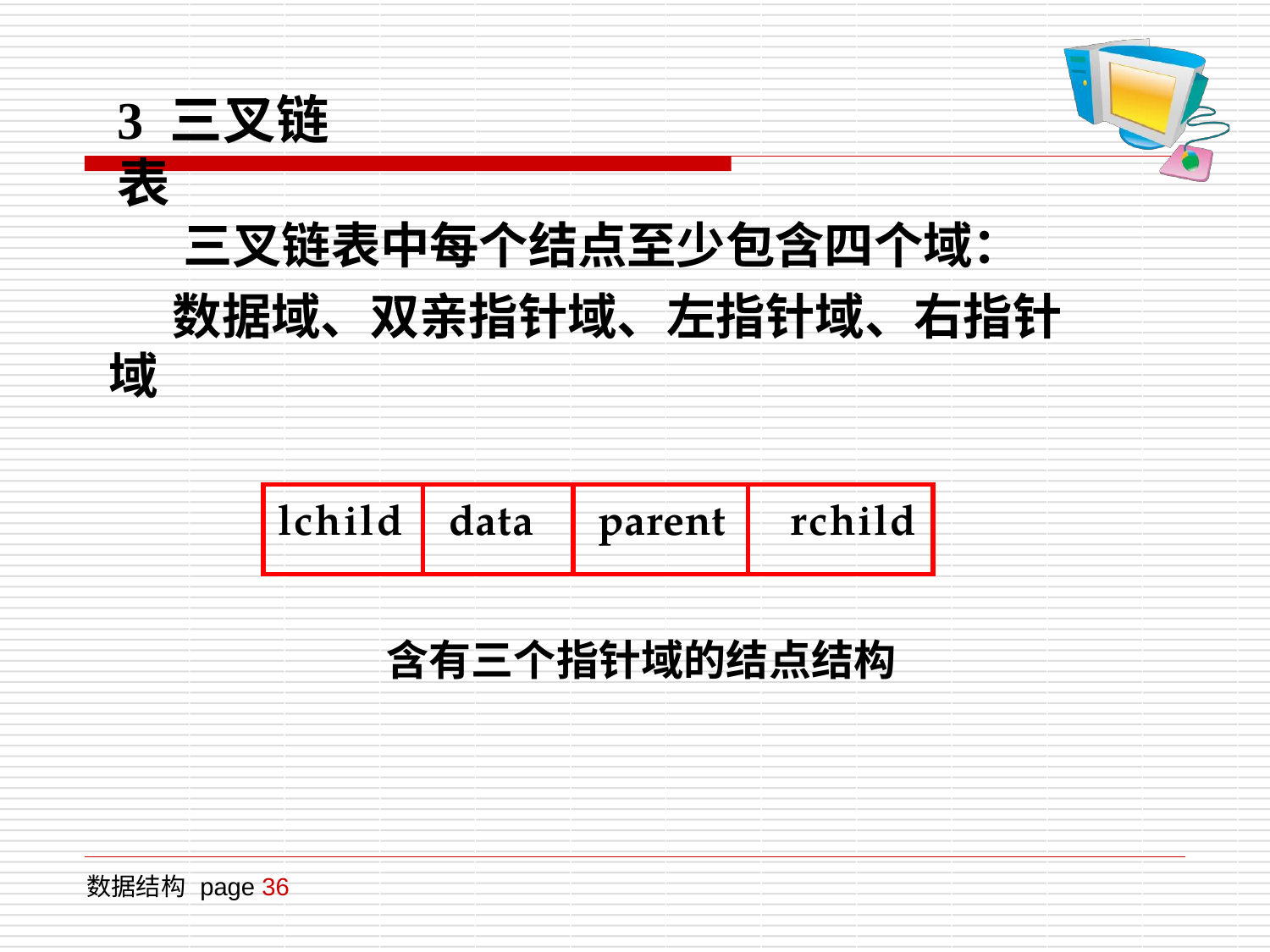

# 3 三叉链表

三叉链表中每个结点至少包含四个域：  数据域、双亲指针域、左指针域、右指针
域
| lchild | data | parent | rchild |
| --- | --- | --- | --- |
含有三个指针域的结点结构

数据结构 page 36